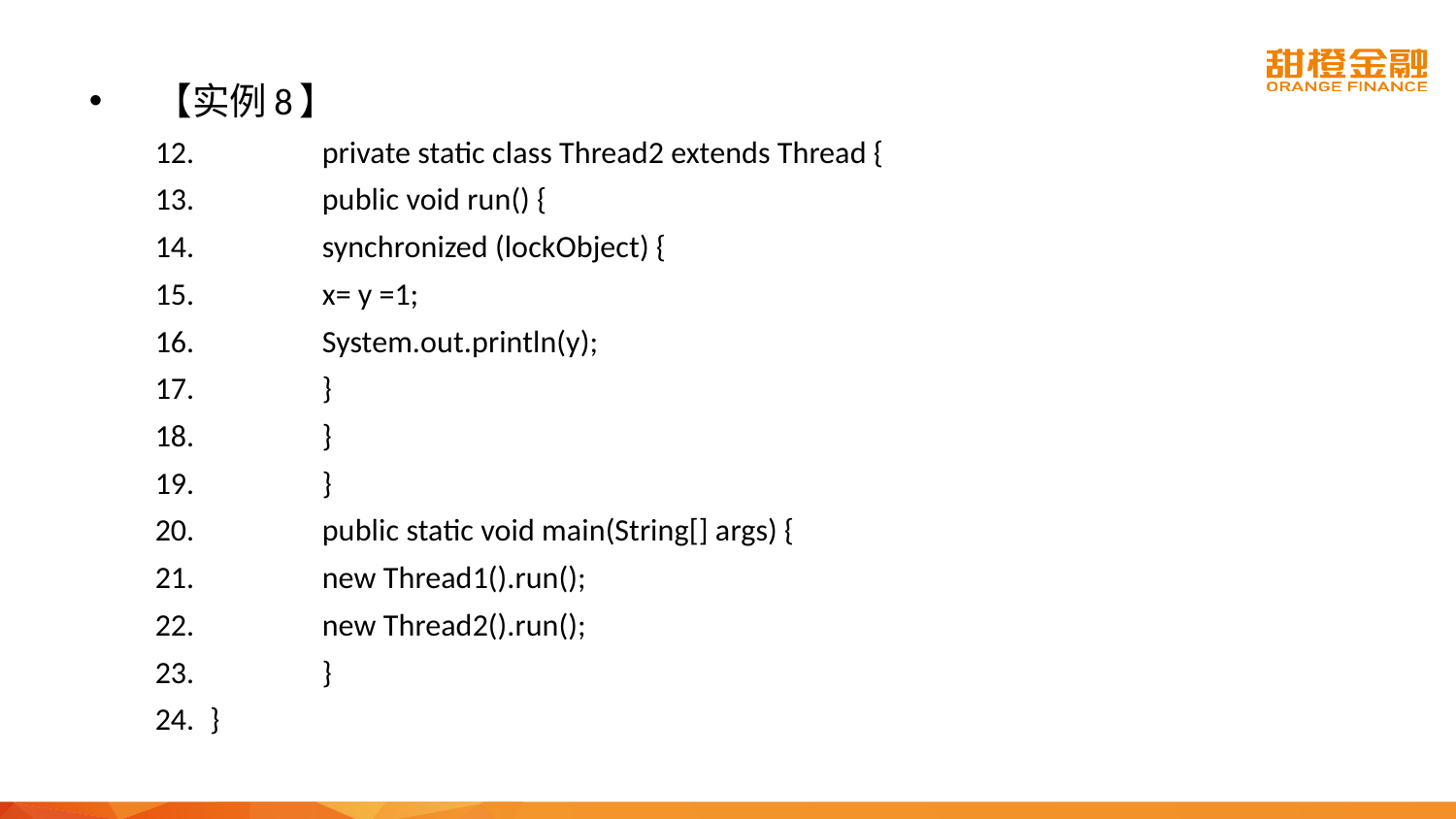

【实例8】
	private static class Thread2 extends Thread {
		public void run() {
			synchronized (lockObject) {
				x= y =1;
				System.out.println(y);
			}
		}
	}
	public static void main(String[] args) {
		new Thread1().run();
		new Thread2().run();
	}
}